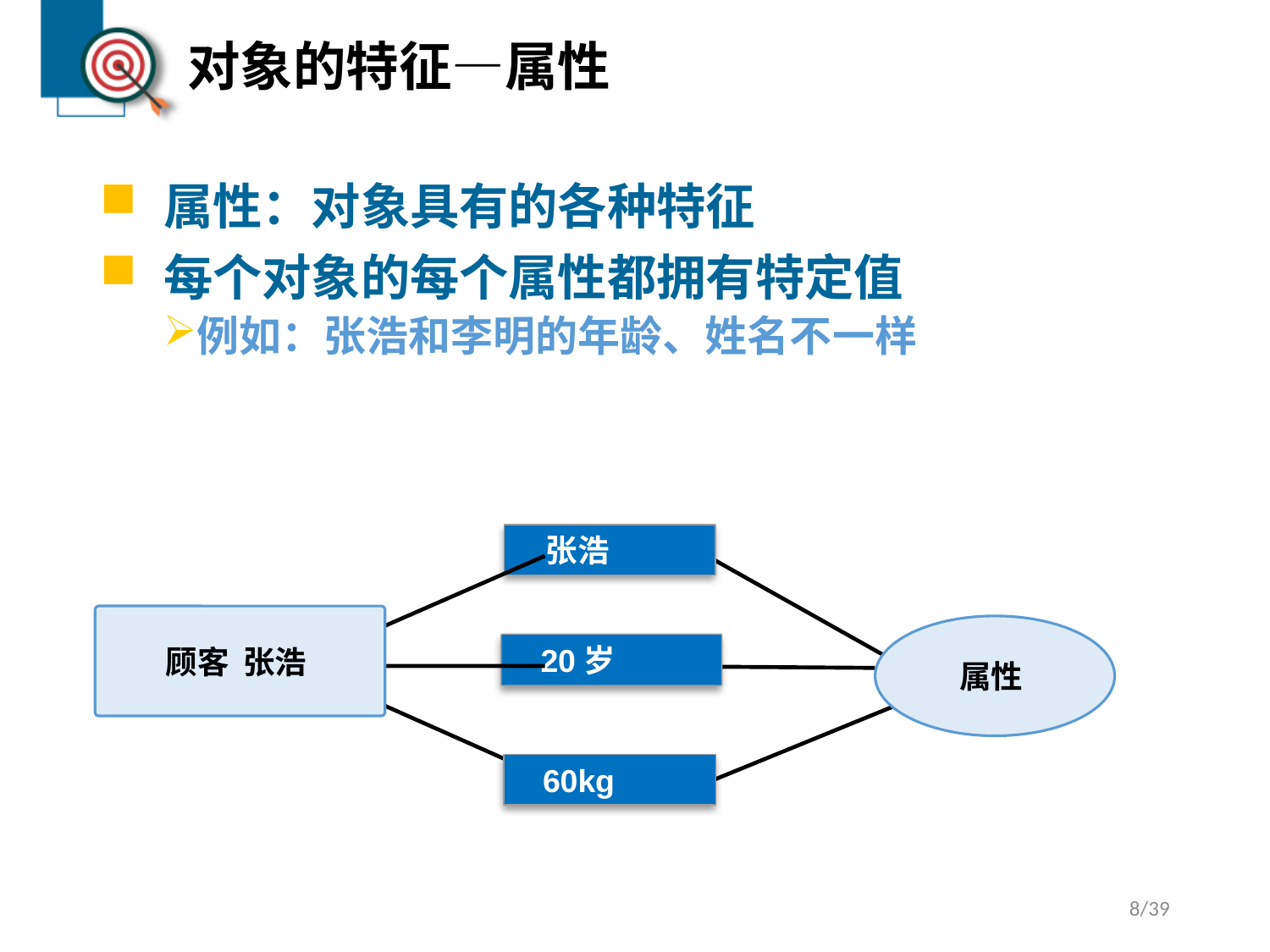

# 对象的特征—属性
属性：对象具有的各种特征
每个对象的每个属性都拥有特定值
例如：张浩和李明的年龄、姓名不一样
   张浩

顾客  张浩
属性
   20岁

   60kg
8/39